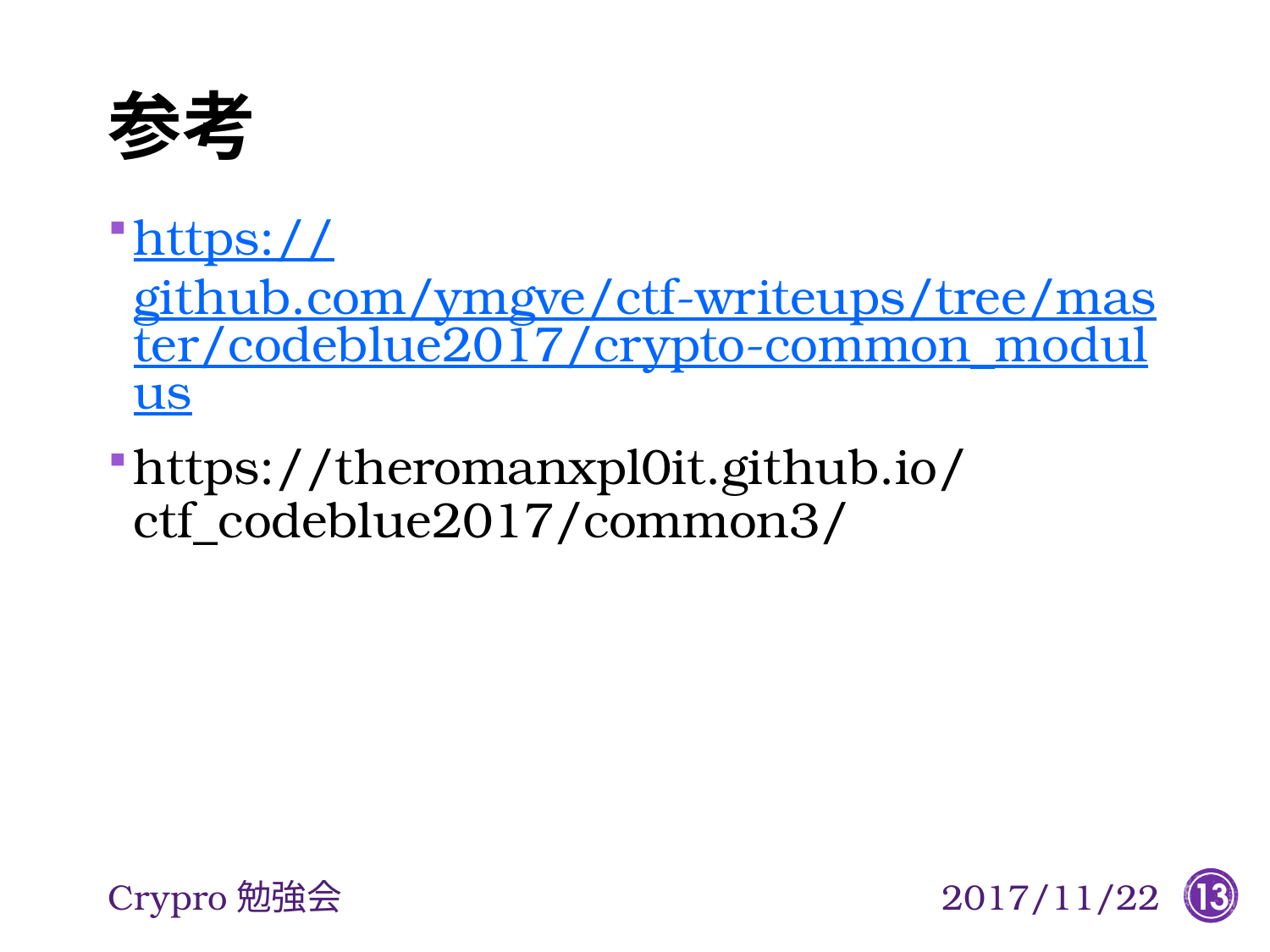

# 参考
https://github.com/ymgve/ctf-writeups/tree/master/codeblue2017/crypto-common_modulus
https://theromanxpl0it.github.io/ctf_codeblue2017/common3/
Crypro勉強会
2017/11/22
13